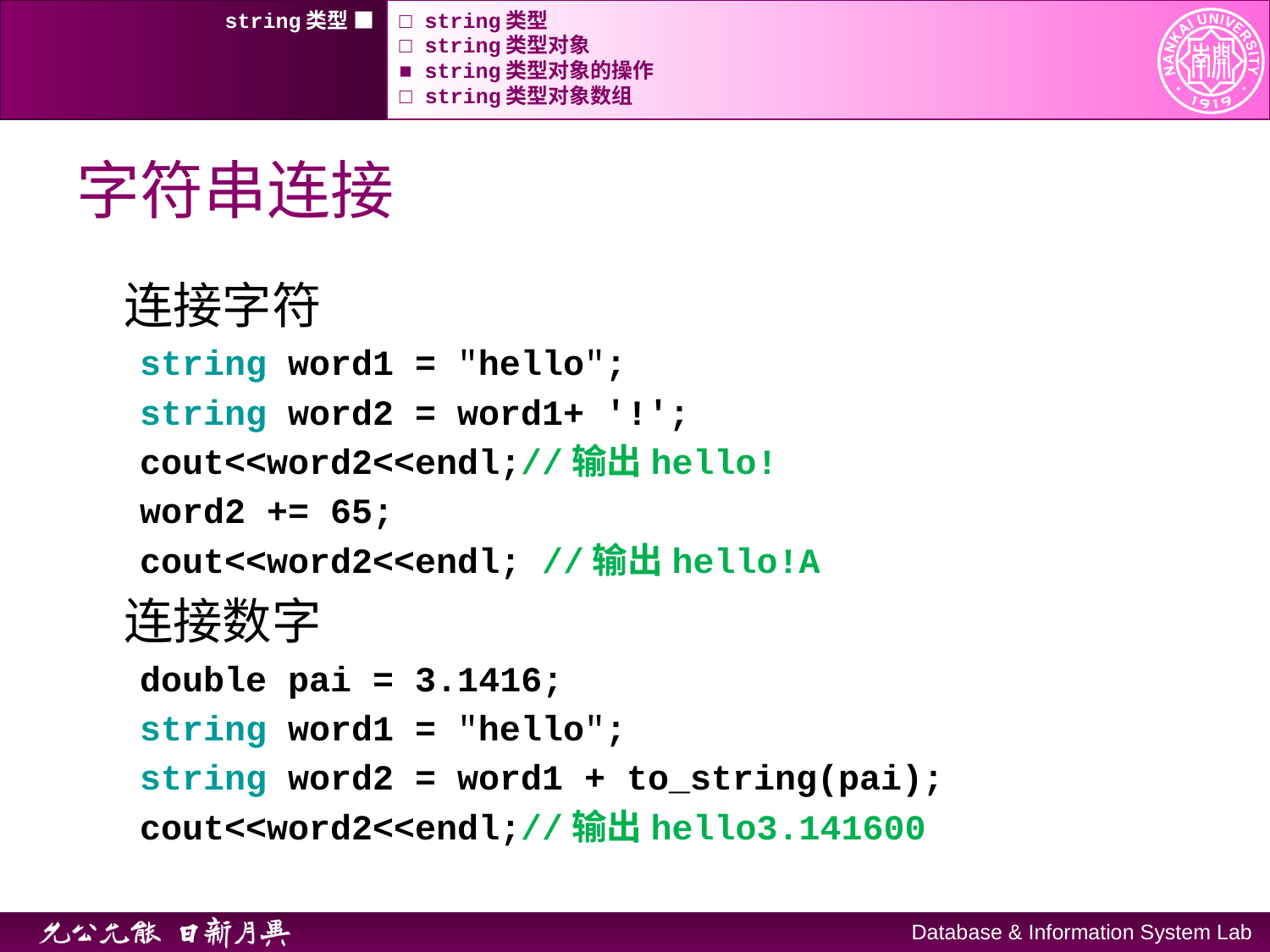

string类型 ■
□ string类型
□ string类型对象
■ string类型对象的操作
□ string类型对象数组
# 字符串连接
连接字符
string word1 = "hello";
string word2 = word1+ '!';
cout<<word2<<endl;//输出hello!
word2 += 65;
cout<<word2<<endl; //输出hello!A
连接数字
double pai = 3.1416;
string word1 = "hello";
string word2 = word1 + to_string(pai);
cout<<word2<<endl;//输出hello3.141600